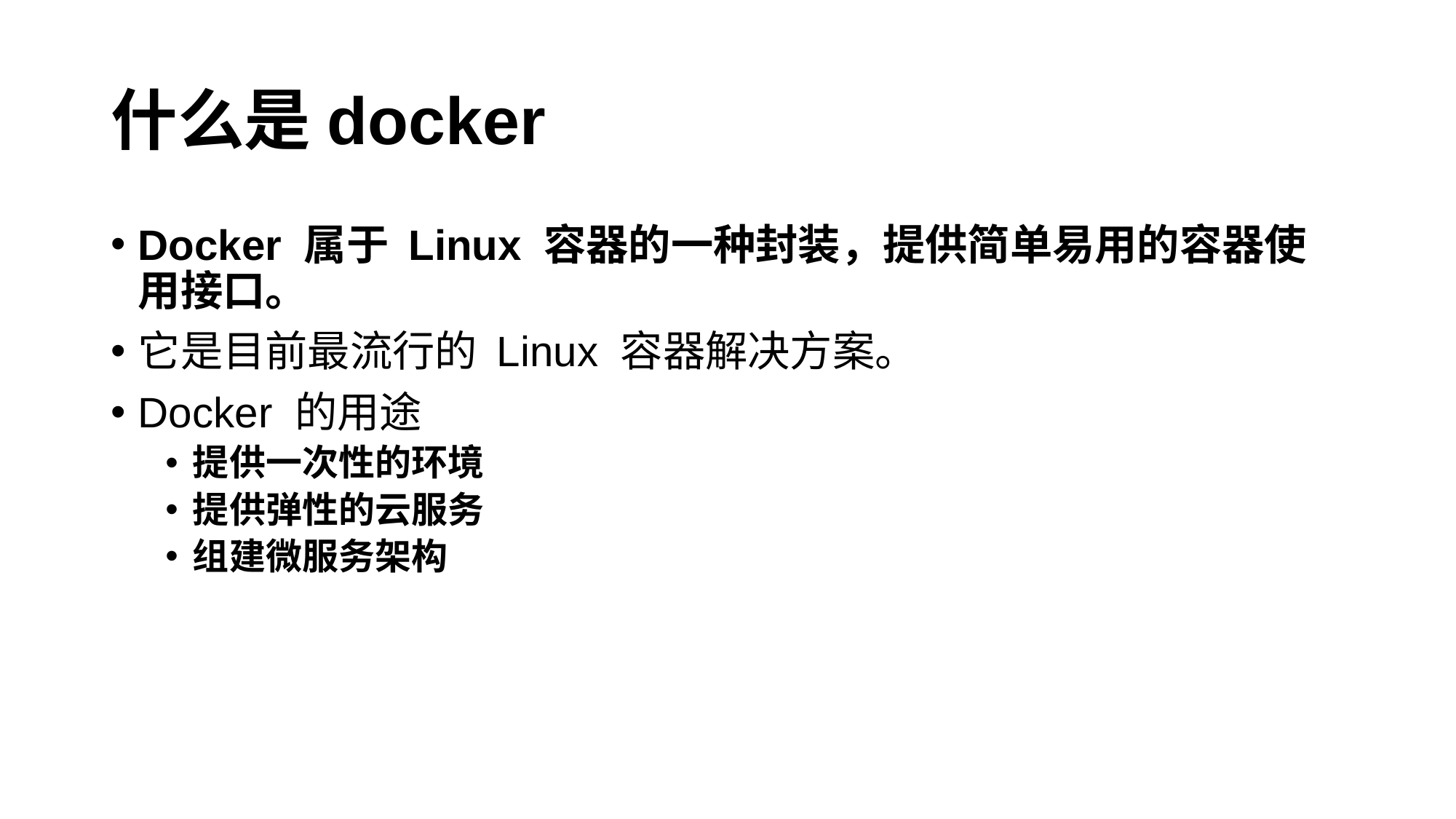

# 什么是docker
Docker 属于 Linux 容器的一种封装，提供简单易用的容器使用接口。
它是目前最流行的 Linux 容器解决方案。
Docker 的用途
提供一次性的环境
提供弹性的云服务
组建微服务架构